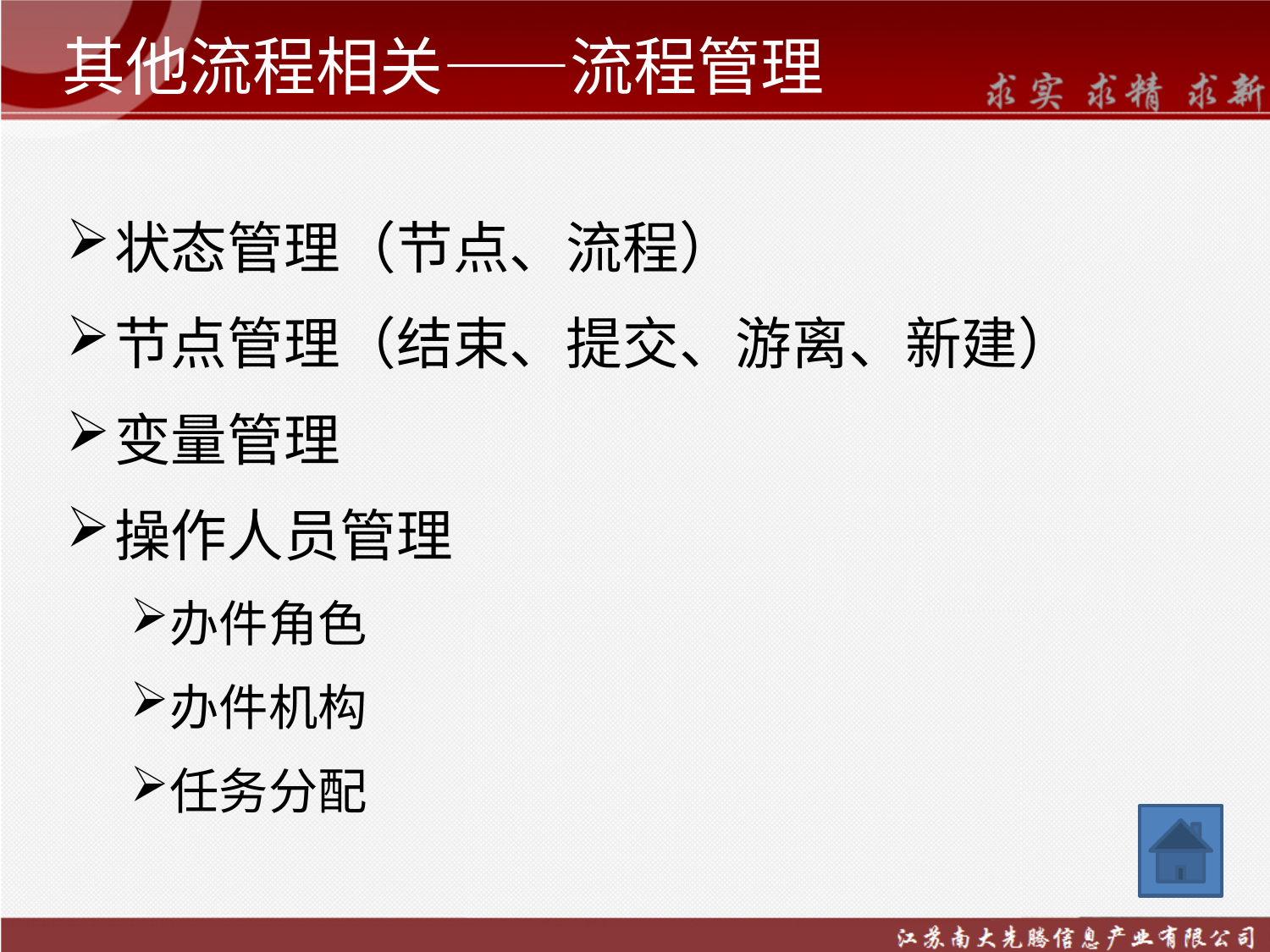

# 其他流程相关——流程管理
状态管理（节点、流程）
节点管理（结束、提交、游离、新建）
变量管理
操作人员管理
办件角色
办件机构
任务分配